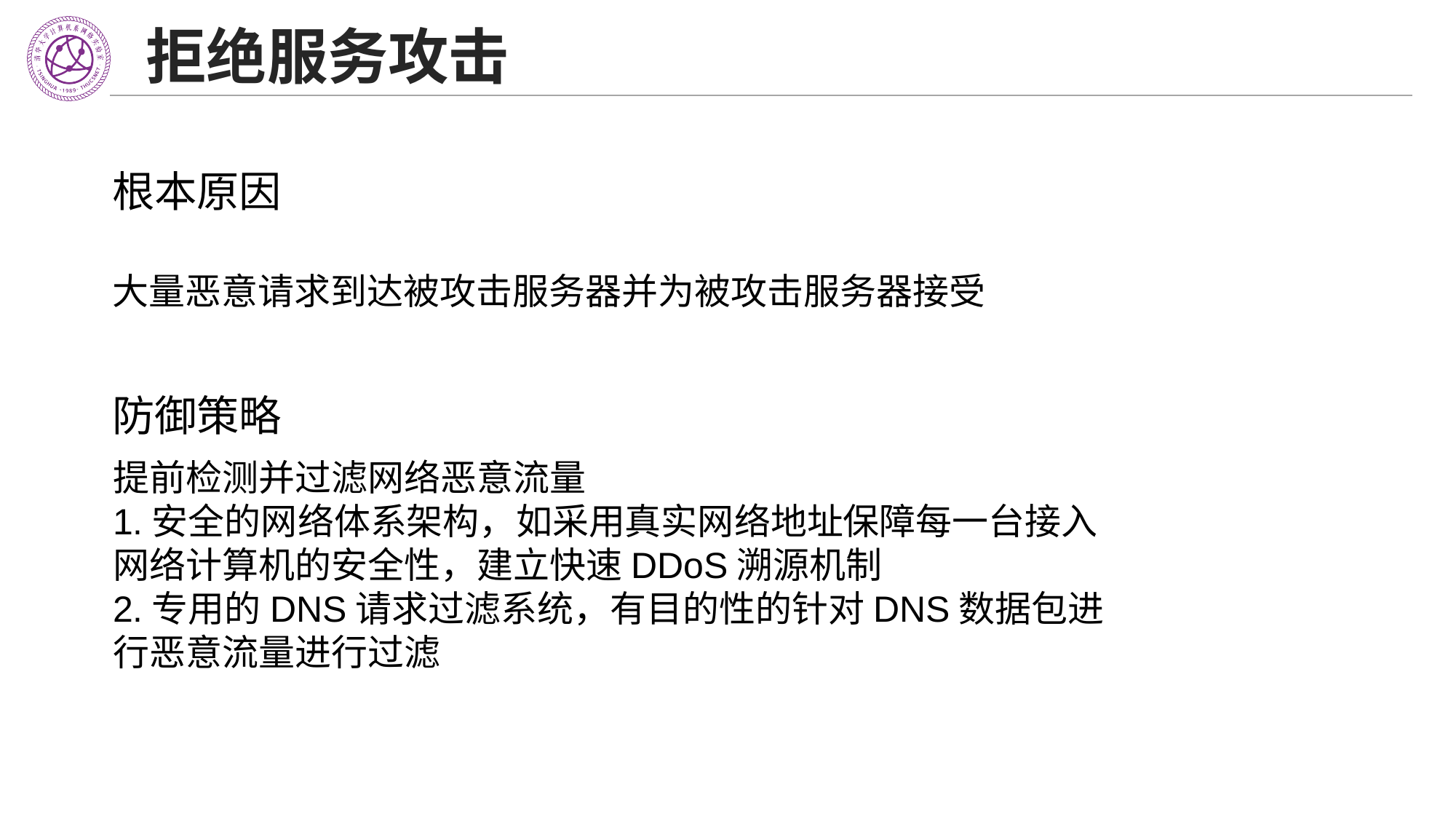

# 拒绝服务攻击

根本原因

大量恶意请求到达被攻击服务器并为被攻击服务器接受

防御策略
提前检测并过滤网络恶意流量
1.安全的网络体系架构，如采用真实网络地址保障每一台接入网络计算机的安全性，建立快速DDoS溯源机制
2.专用的DNS请求过滤系统，有目的性的针对DNS数据包进行恶意流量进行过滤